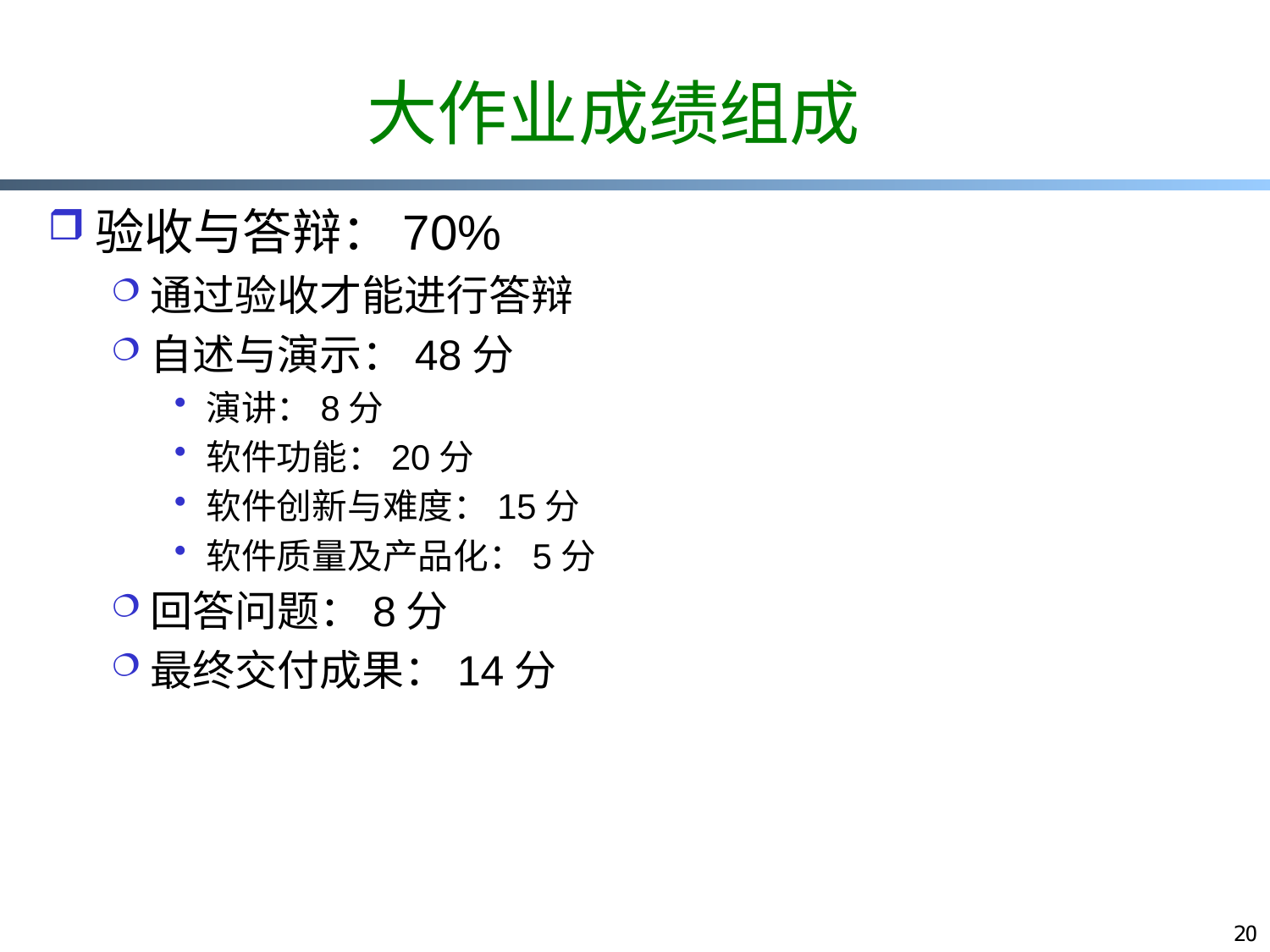

# 大作业成绩组成
验收与答辩：70%
通过验收才能进行答辩
自述与演示：48分
演讲：8分
软件功能：20分
软件创新与难度：15分
软件质量及产品化：5分
回答问题：8分
最终交付成果：14分
20